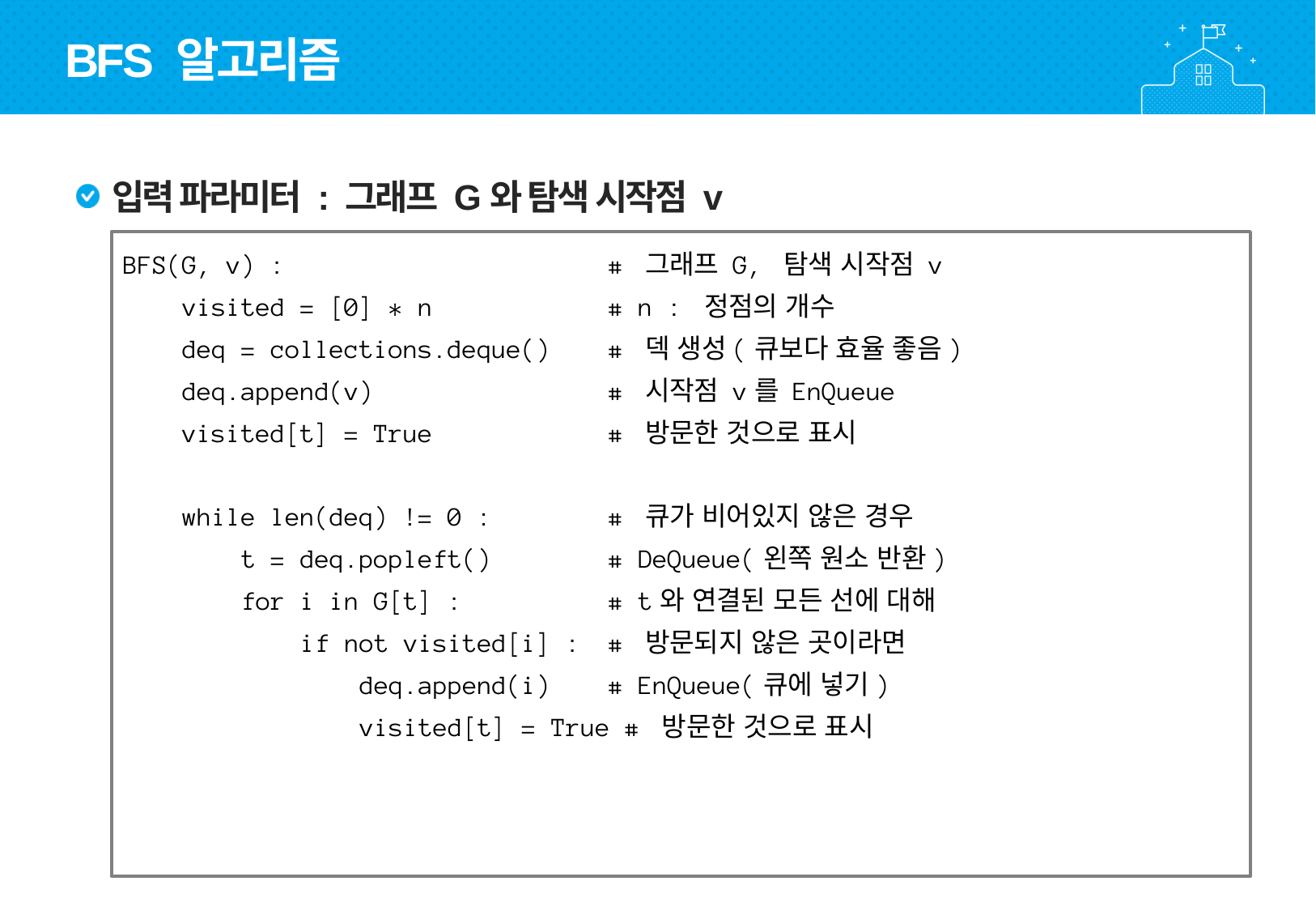

BFS 알고리즘
입력 파라미터 : 그래프 G와 탐색 시작점 v
BFS(G, v) : 			# 그래프 G, 탐색 시작점 v
    visited = [0] * n 		# n : 정점의 개수
    deq = collections.deque() 	# 덱 생성(큐보다 효율 좋음)
    deq.append(v) 		# 시작점 v를 EnQueue
    visited[t] = True 		# 방문한 것으로 표시

    while len(deq) != 0 : 	# 큐가 비어있지 않은 경우
        t = deq.popleft() 	# DeQueue(왼쪽 원소 반환)
        for i in G[t] : 		# t와 연결된 모든 선에 대해
            if not visited[i] : 	# 방문되지 않은 곳이라면
                deq.append(i) 	# EnQueue(큐에 넣기)
                visited[t] = True # 방문한 것으로 표시